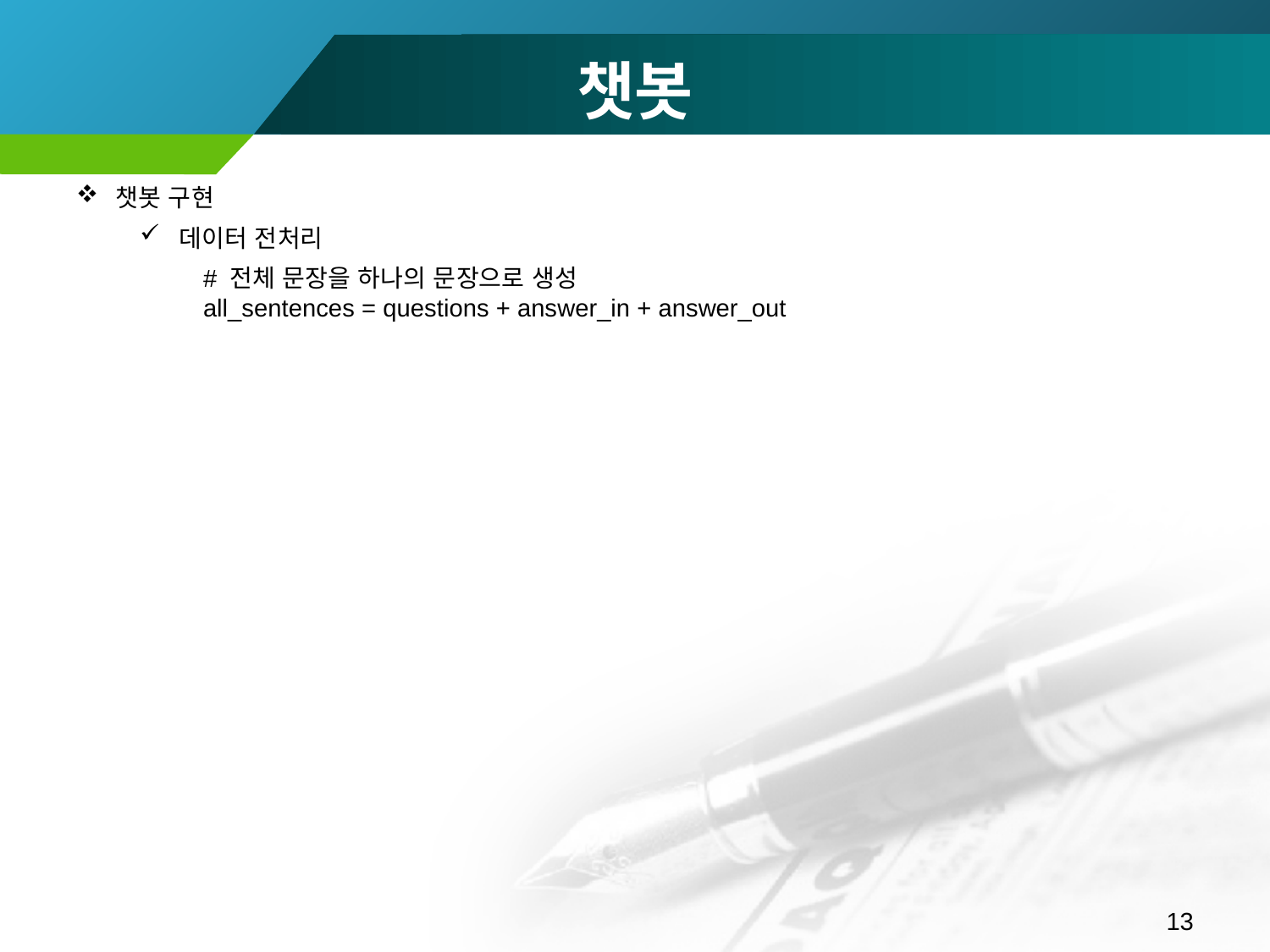

챗봇
챗봇 구현
데이터 전처리
# 전체 문장을 하나의 문장으로 생성
all_sentences = questions + answer_in + answer_out
13